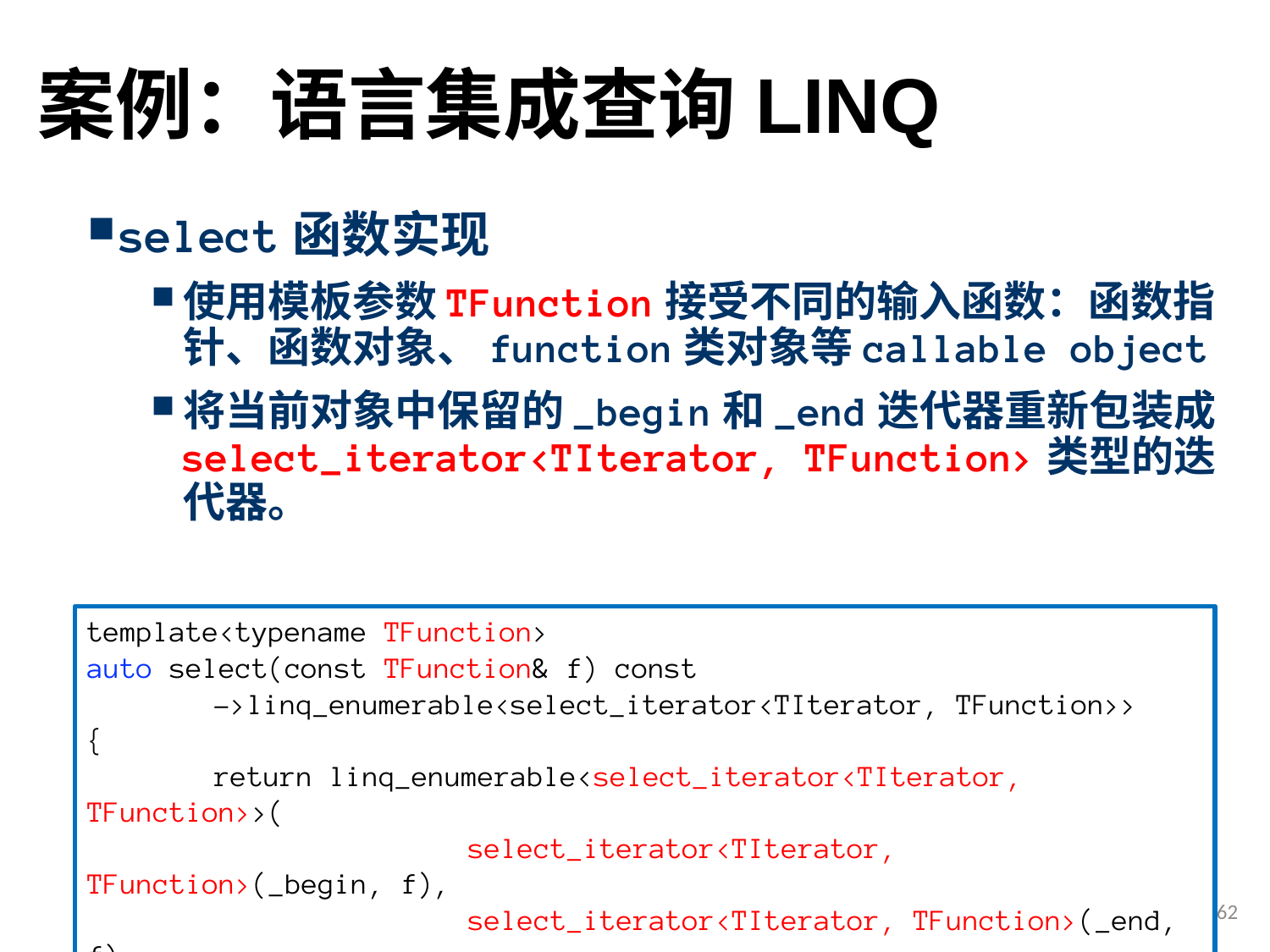

# 案例：语言集成查询LINQ
select函数实现
使用模板参数TFunction接受不同的输入函数：函数指针、函数对象、function类对象等callable object
将当前对象中保留的_begin和_end迭代器重新包装成select_iterator<TIterator, TFunction>类型的迭代器。

template<typename TFunction>
auto select(const TFunction& f) const
	->linq_enumerable<select_iterator<TIterator, TFunction>>
{
	return linq_enumerable<select_iterator<TIterator, TFunction>>(
			select_iterator<TIterator, TFunction>(_begin, f),
			select_iterator<TIterator, TFunction>(_end, f)
		);
}
62